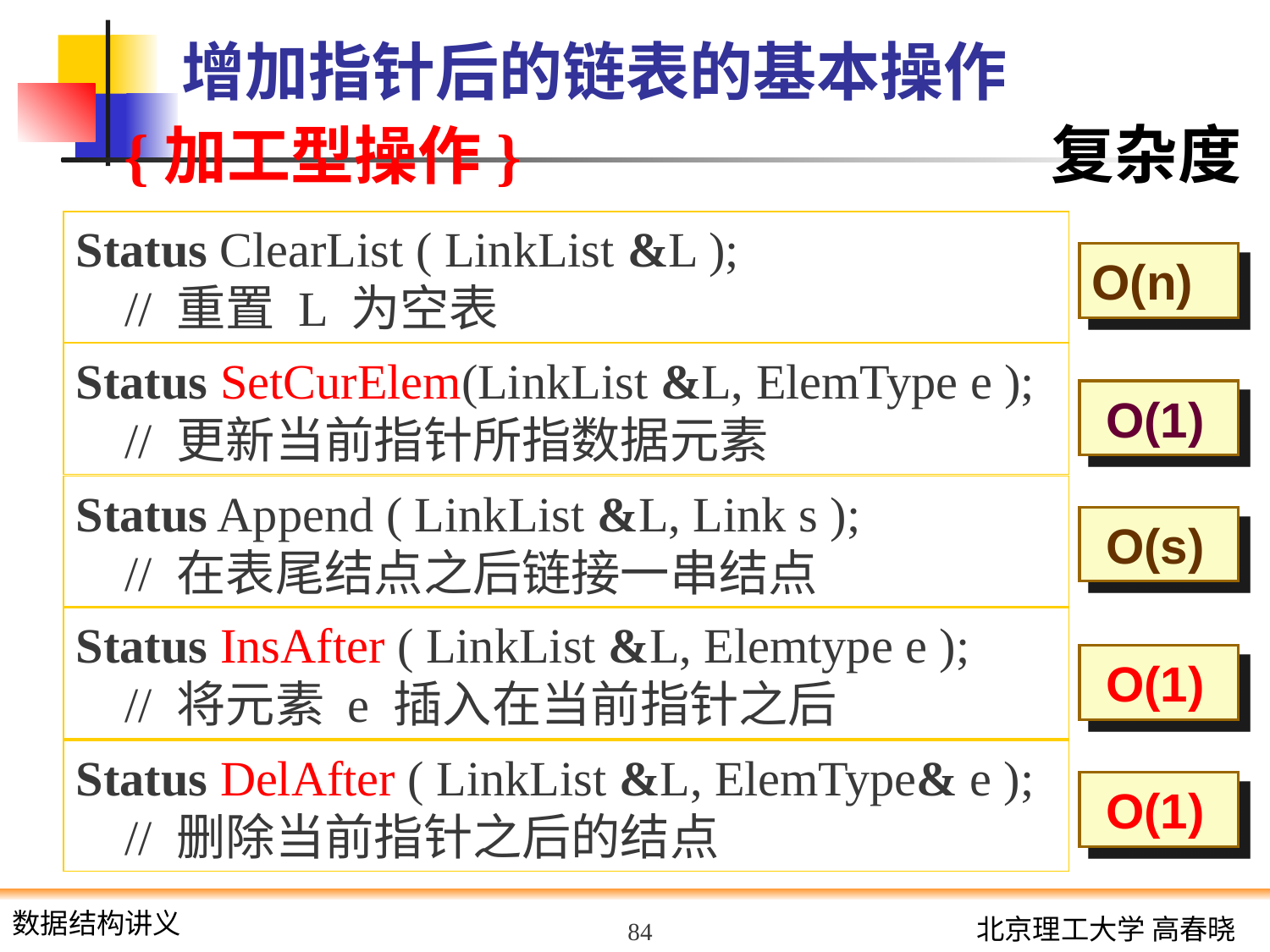

增加指针后的链表的基本操作
   {加工型操作}
复杂度
Status ClearList ( LinkList &L );
    // 重置 L 为空表
O(n)
Status SetCurElem(LinkList &L, ElemType e );
    // 更新当前指针所指数据元素
 O(1)
Status Append ( LinkList &L, Link s );
    // 在表尾结点之后链接一串结点
 O(s)
Status InsAfter ( LinkList &L, Elemtype e );
    // 将元素 e 插入在当前指针之后
 O(1)
Status DelAfter ( LinkList &L, ElemType& e );
    // 删除当前指针之后的结点
 O(1)
84